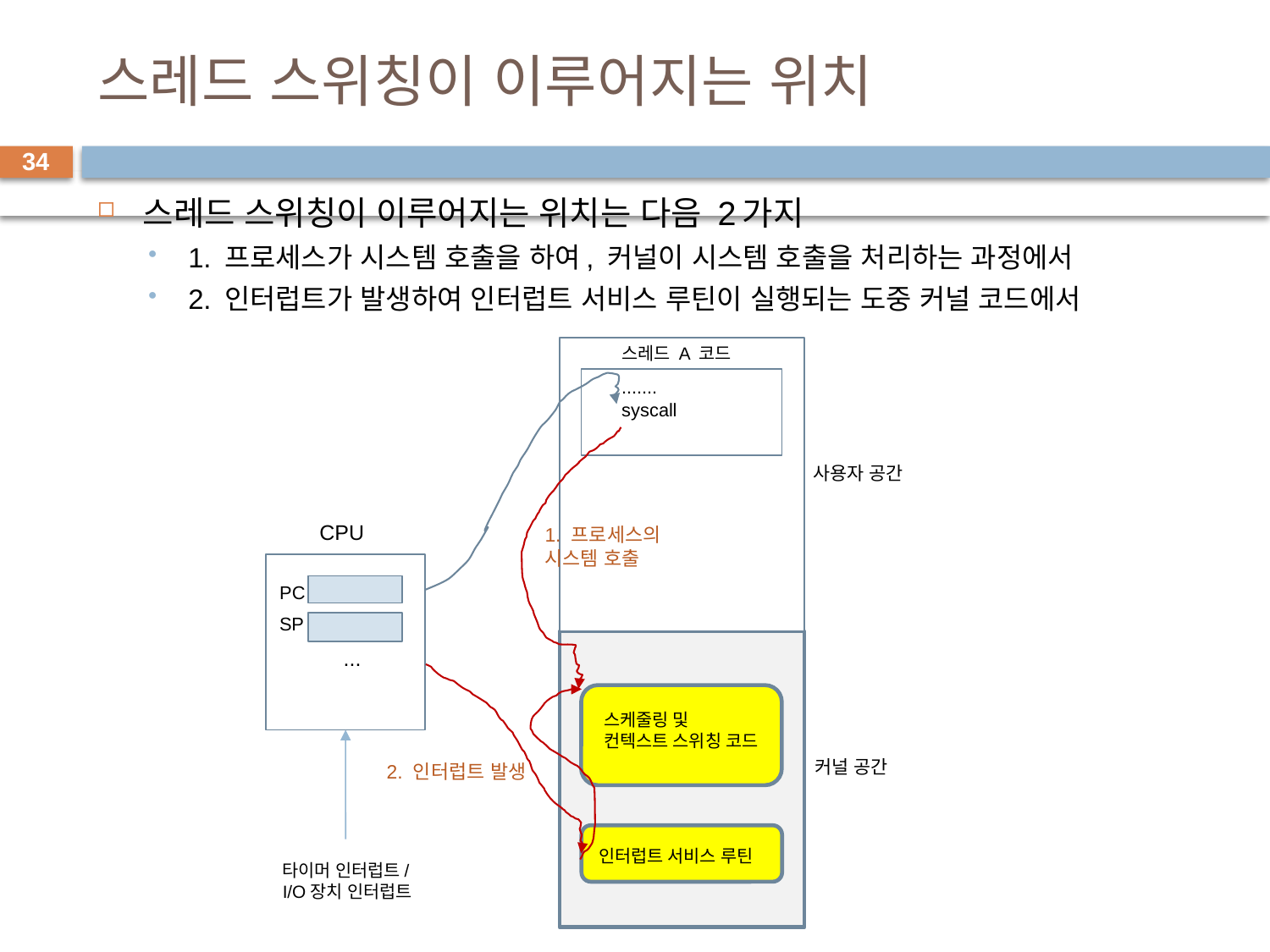

# 스레드 스위칭이 이루어지는 위치
34
스레드 스위칭이 이루어지는 위치는 다음 2가지
1. 프로세스가 시스템 호출을 하여, 커널이 시스템 호출을 처리하는 과정에서
2. 인터럽트가 발생하여 인터럽트 서비스 루틴이 실행되는 도중 커널 코드에서
스레드 A 코드

.......
syscall

사용자 공간
CPU
1. 프로세스의
시스템 호출

PC

SP

...

스케줄링 및
컨텍스트 스위칭 코드
커널 공간
2. 인터럽트 발생

인터럽트 서비스 루틴
타이머 인터럽트/
I/O장치 인터럽트